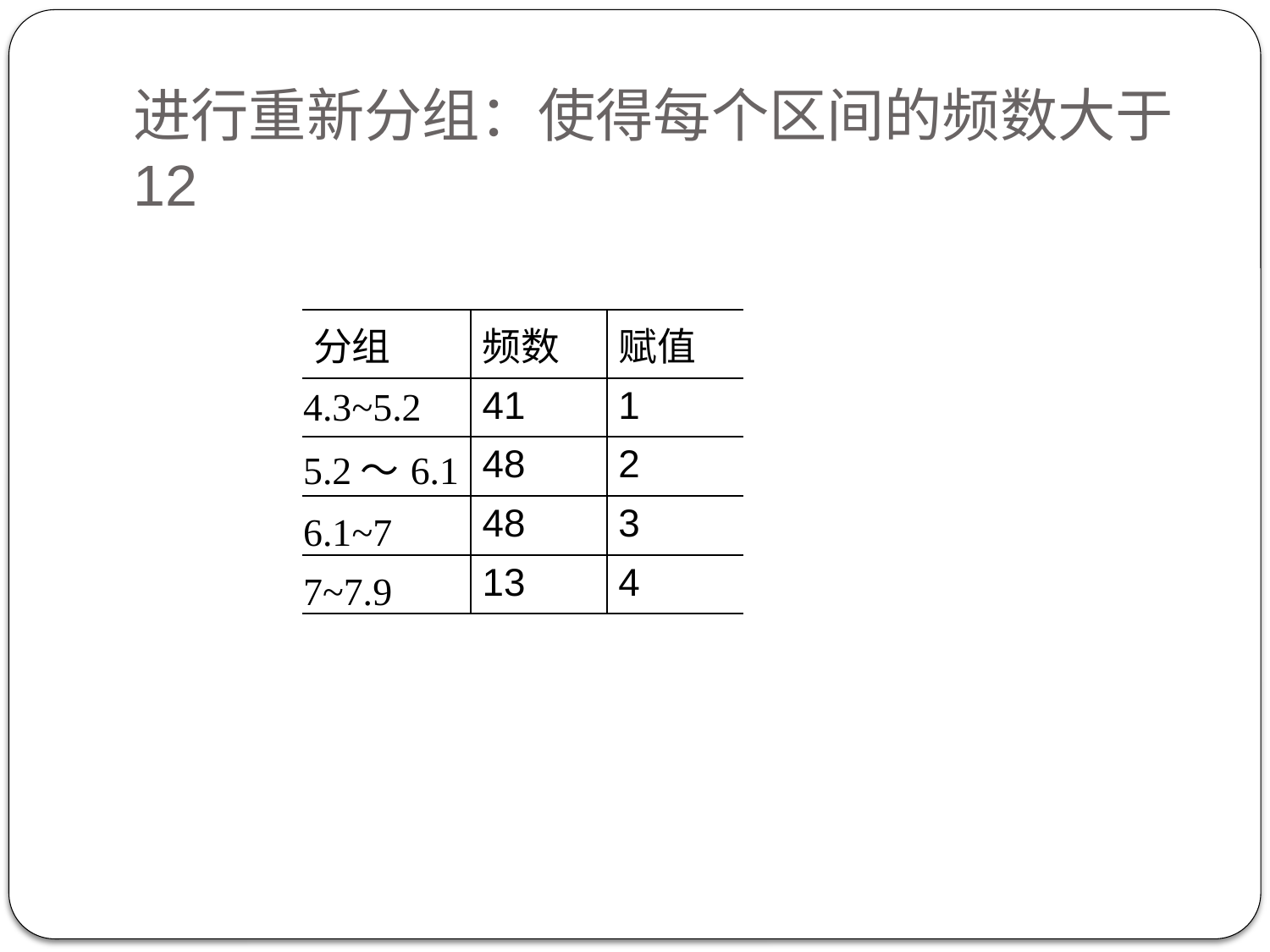

# 进行重新分组：使得每个区间的频数大于12
| 分组 | 频数 | 赋值 |
| --- | --- | --- |
| 4.3~5.2 | 41 | 1 |
| 5.2～6.1 | 48 | 2 |
| 6.1~7 | 48 | 3 |
| 7~7.9 | 13 | 4 |
127